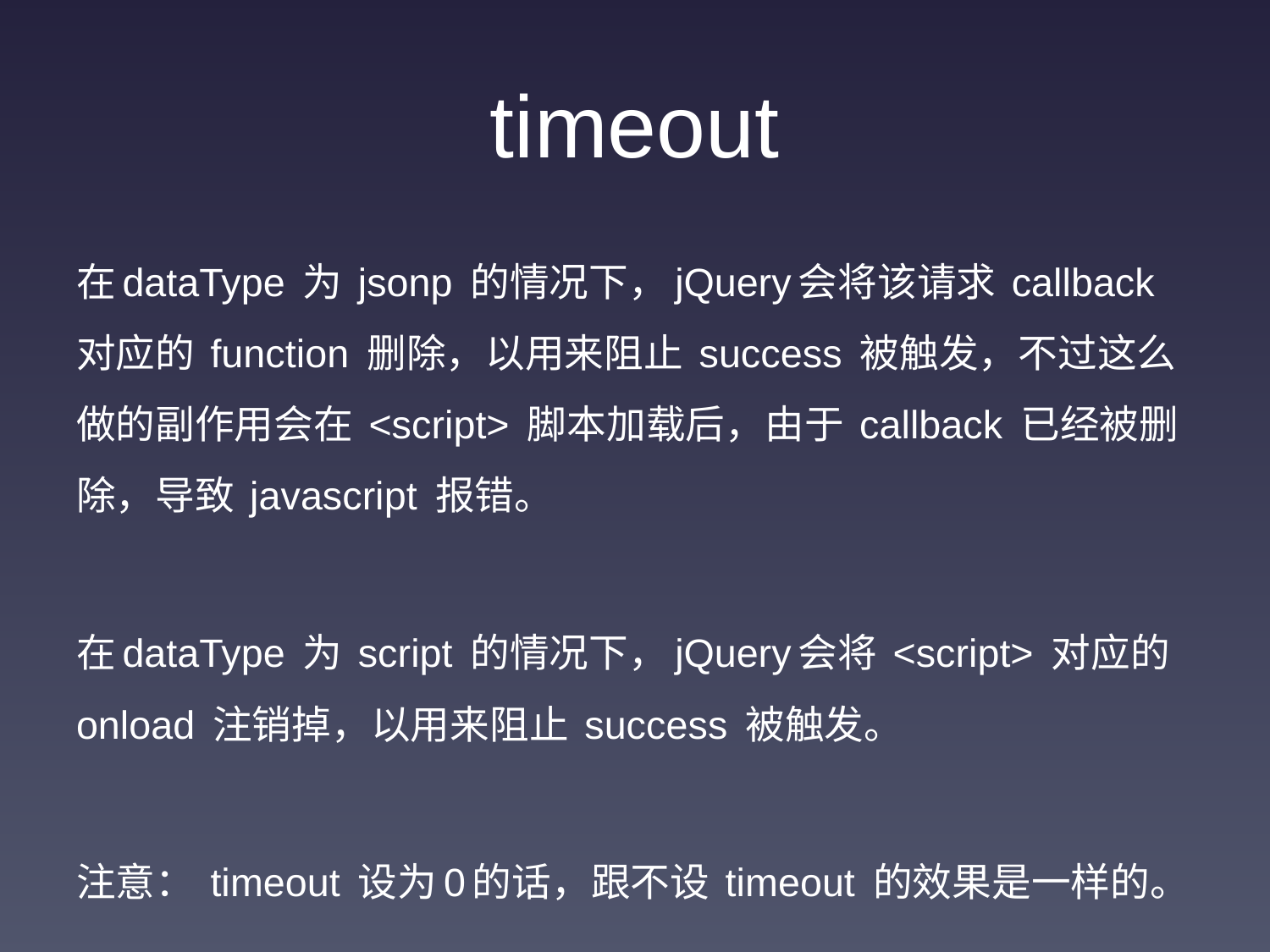

# timeout
在dataType 为 jsonp 的情况下，jQuery会将该请求 callback 对应的 function 删除，以用来阻止 success 被触发，不过这么做的副作用会在 <script> 脚本加载后，由于 callback 已经被删除，导致 javascript 报错。

在dataType 为 script 的情况下，jQuery会将 <script> 对应的 onload 注销掉，以用来阻止 success 被触发。

注意： timeout 设为0的话，跟不设 timeout 的效果是一样的。